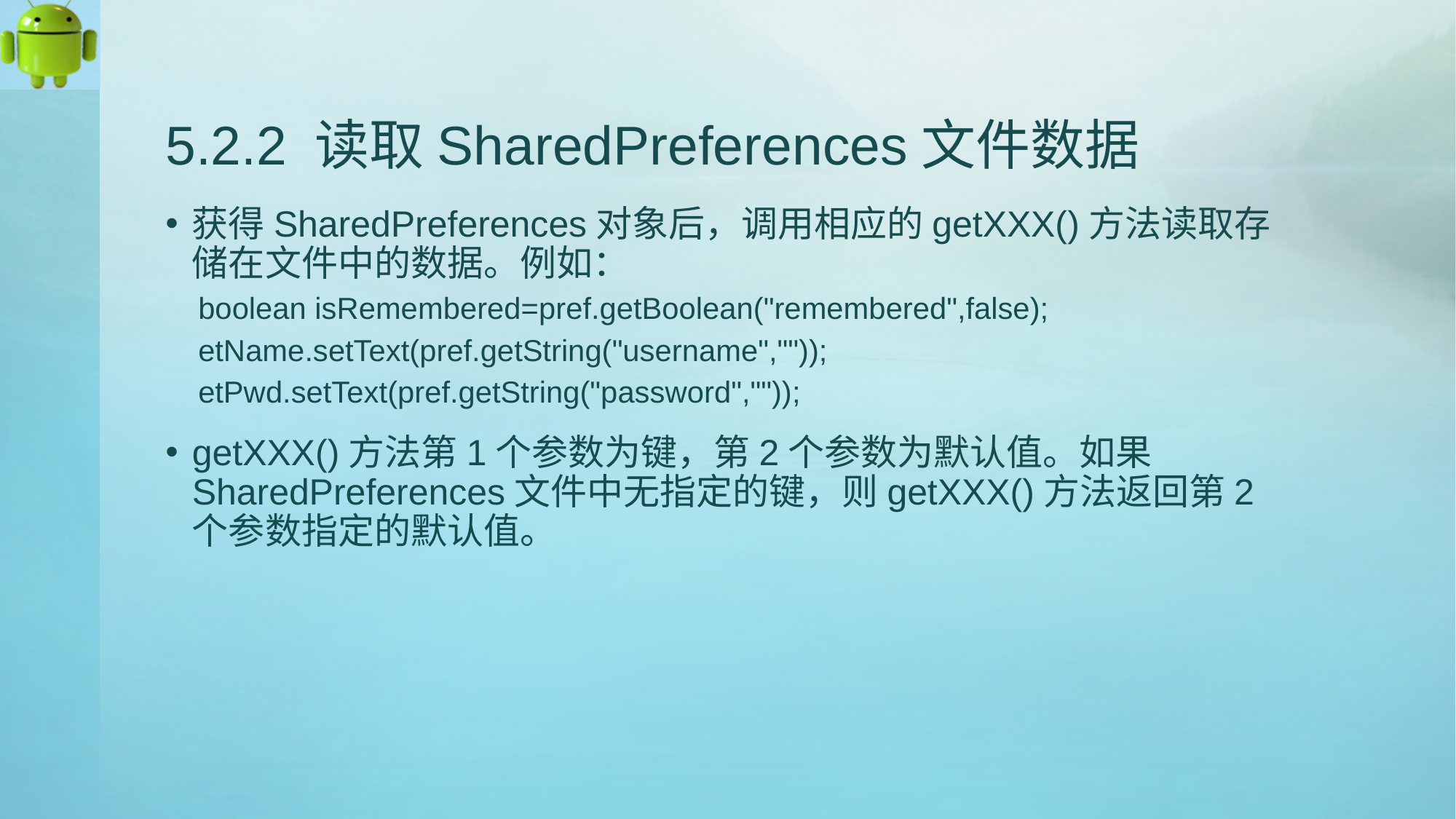

# 5.2.2 读取SharedPreferences文件数据
获得SharedPreferences对象后，调用相应的getXXX()方法读取存储在文件中的数据。例如：
boolean isRemembered=pref.getBoolean("remembered",false);
etName.setText(pref.getString("username",""));
etPwd.setText(pref.getString("password",""));
getXXX()方法第1个参数为键，第2个参数为默认值。如果SharedPreferences文件中无指定的键，则getXXX()方法返回第2个参数指定的默认值。